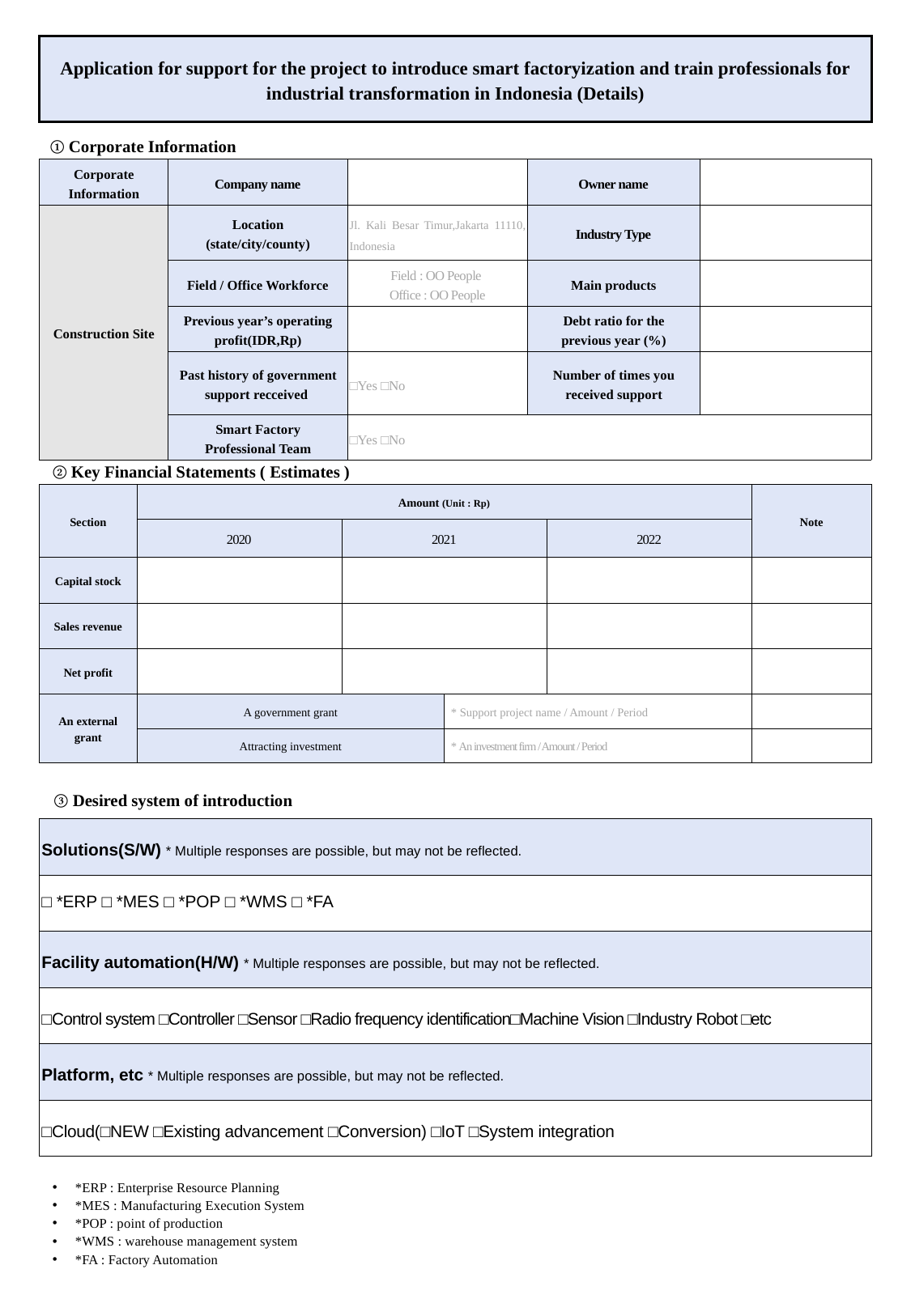

| Application for support for the project to introduce smart factoryization and train professionals for industrial transformation in Indonesia (Details) |
| --- |

① Corporate Information
| Corporate Information | Company name |  | Owner name |  |
| --- | --- | --- | --- | --- |
| Construction Site | Location (state/city/county) | Jl. Kali Besar Timur,Jakarta 11110, Indonesia | Industry Type |  |
|  | Field / Office Workforce | Field : OO People Office : OO People | Main products |  |
|  | Previous year’s operating profit(IDR,Rp) |  | Debt ratio for the previous year (%) |  |
|  | Past history of government support recceived | □Yes □No | Number of times you received support |  |
|  | Smart Factory Professional Team | □Yes □No |  |  |

② Key Financial Statements ( Estimates )
| Section | Amount (Unit : Rp) |  | 금 액 (단위 : Rp) |  | Note |
| --- | --- | --- | --- | --- | --- |
|  | 2020 | 2021 |  | 2022 |  |
| Capital stock |  |  |  |  |  |
| Sales revenue |  |  |  |  |  |
| Net profit |  |  |  |  |  |
| An external grant | A government grant |  | \* Support project name / Amount / Period |  |  |
|  | Attracting investment |  | \* An investment firm / Amount / Period |  |  |
③ Desired system of introduction
| Solutions(S/W) \* Multiple responses are possible, but may not be reflected. |
| --- |
| □ \*ERP □ \*MES □ \*POP □ \*WMS □ \*FA |
| Facility automation(H/W) \* Multiple responses are possible, but may not be reflected. |
| □Control system □Controller □Sensor □Radio frequency identification□Machine Vision □Industry Robot □etc |
| Platform, etc \* Multiple responses are possible, but may not be reflected. |
| □Cloud(□NEW □Existing advancement □Conversion) □IoT □System integration |

*ERP : Enterprise Resource Planning
*MES : Manufacturing Execution System
*POP : point of production
*WMS : warehouse management system
*FA : Factory Automation